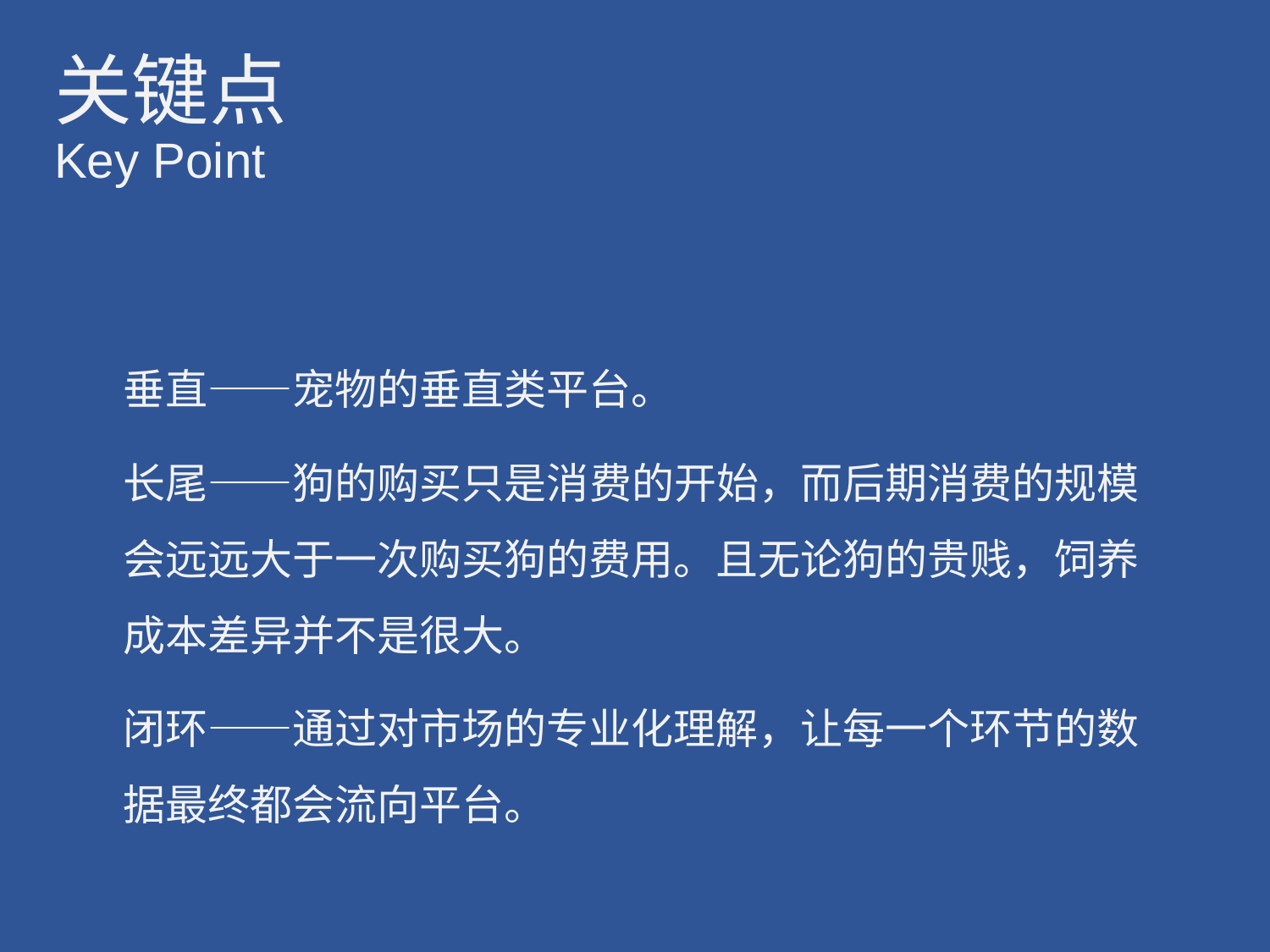

关键点
Key Point
垂直——宠物的垂直类平台。
长尾——狗的购买只是消费的开始，而后期消费的规模会远远大于一次购买狗的费用。且无论狗的贵贱，饲养成本差异并不是很大。
闭环——通过对市场的专业化理解，让每一个环节的数据最终都会流向平台。